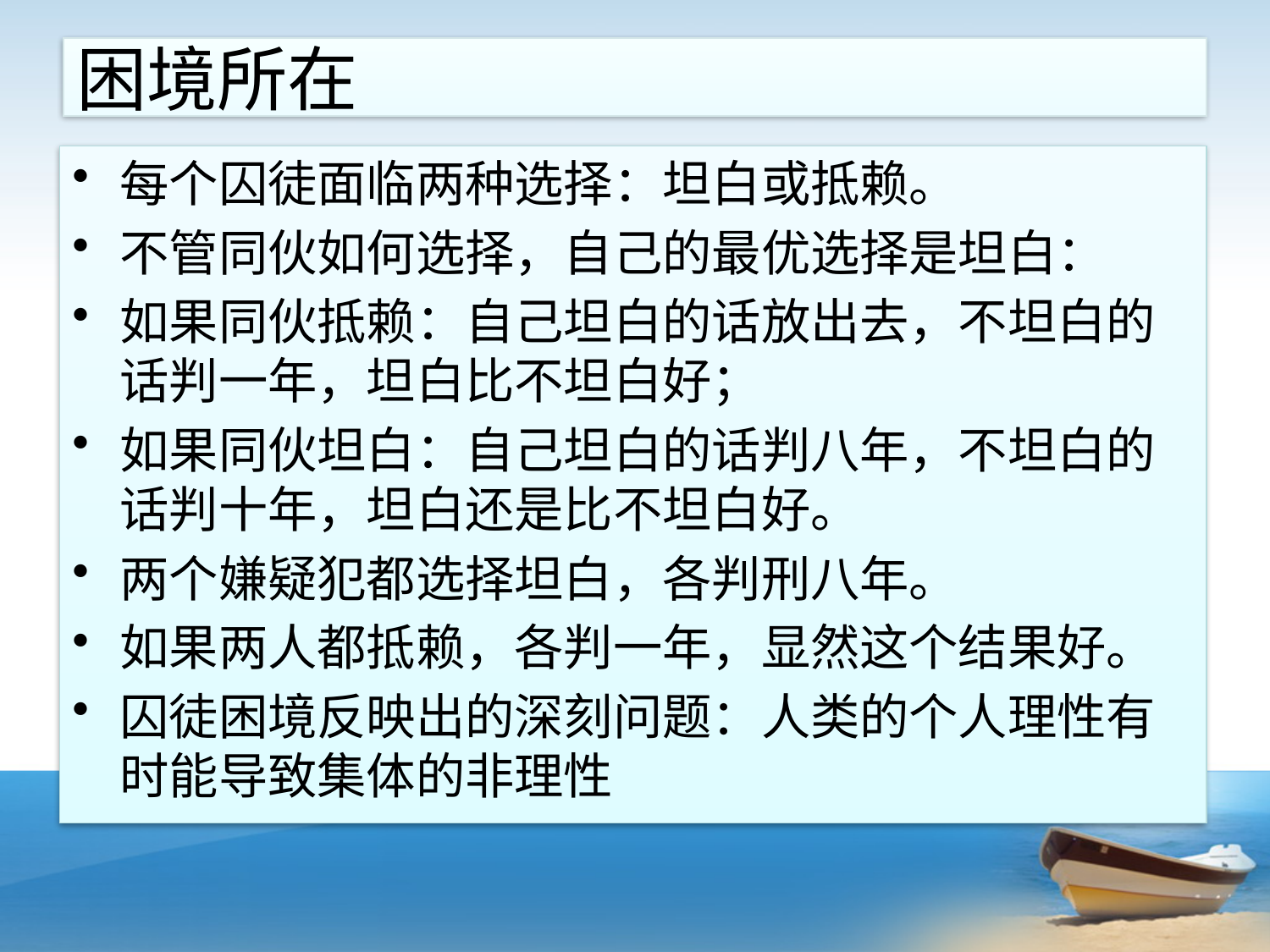

# 困境所在
每个囚徒面临两种选择：坦白或抵赖。
不管同伙如何选择，自己的最优选择是坦白：
如果同伙抵赖：自己坦白的话放出去，不坦白的话判一年，坦白比不坦白好；
如果同伙坦白：自己坦白的话判八年，不坦白的话判十年，坦白还是比不坦白好。
两个嫌疑犯都选择坦白，各判刑八年。
如果两人都抵赖，各判一年，显然这个结果好。
囚徒困境反映出的深刻问题：人类的个人理性有时能导致集体的非理性